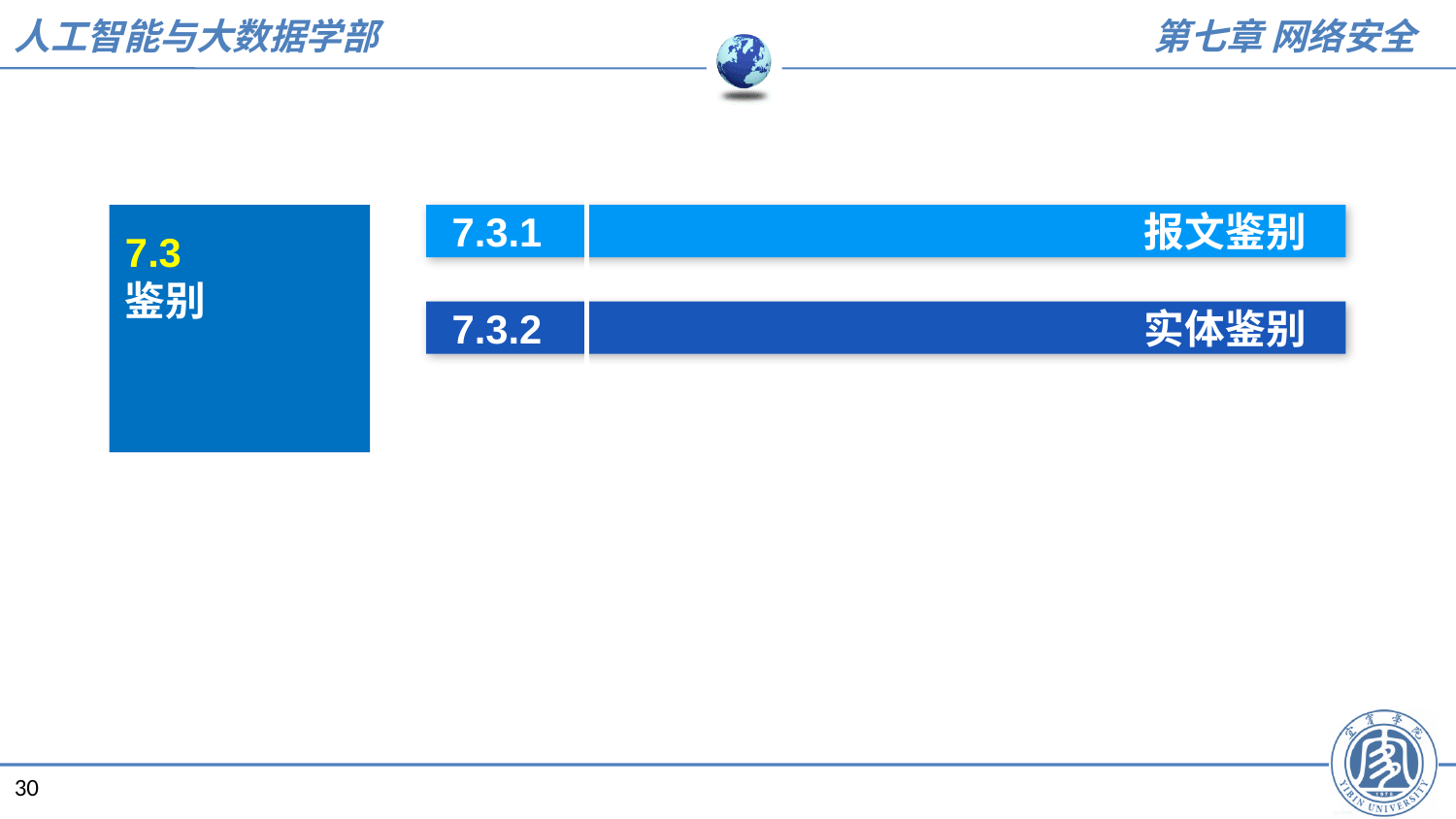

7.3.1  				         报文鉴别

7.3.2 				         实体鉴别

7.3
鉴别

30